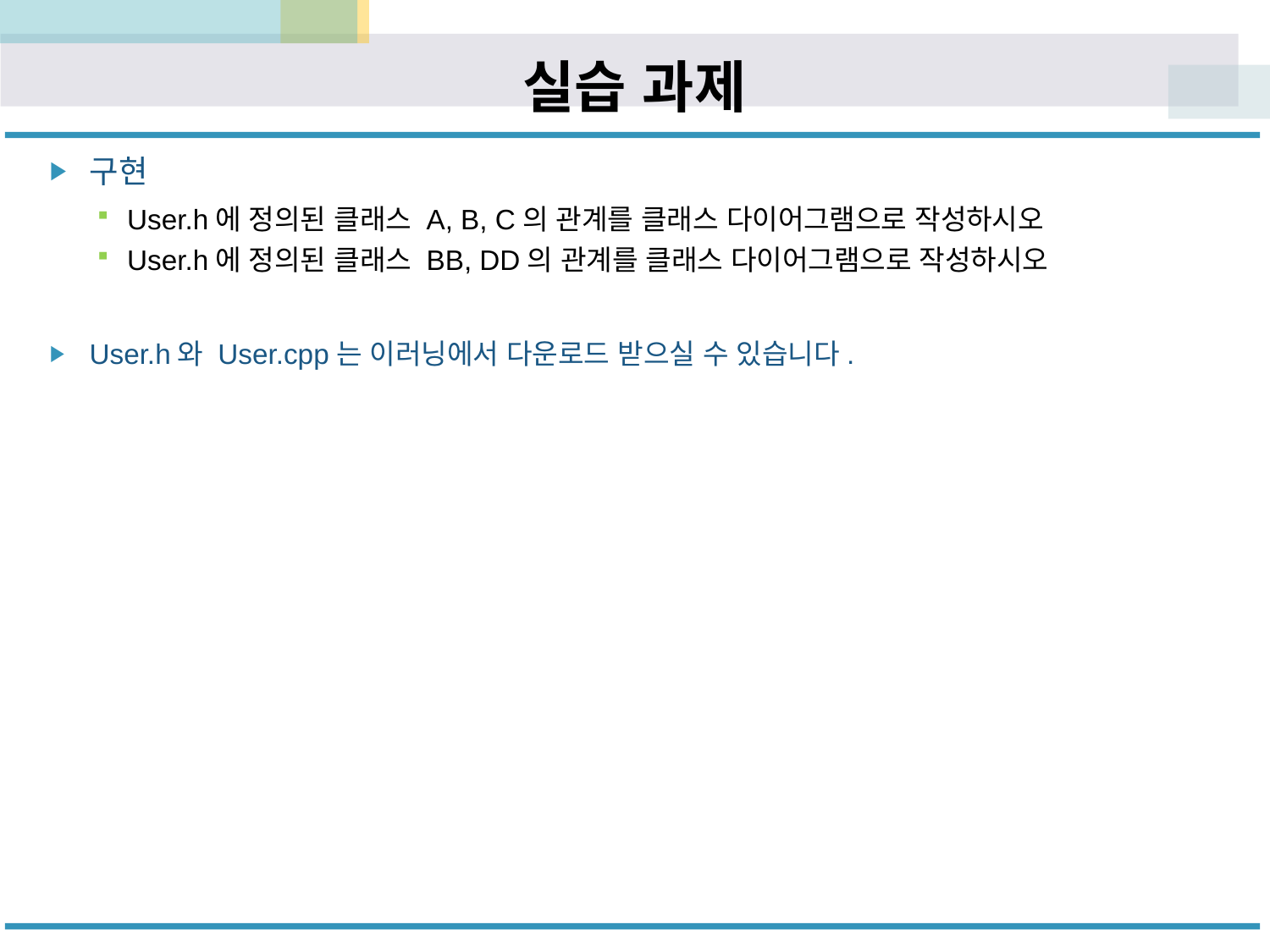

# 실습 과제

구현
User.h에 정의된 클래스 A, B, C의 관계를 클래스 다이어그램으로 작성하시오
User.h에 정의된 클래스 BB, DD의 관계를 클래스 다이어그램으로 작성하시오

User.h와 User.cpp는 이러닝에서 다운로드 받으실 수 있습니다.